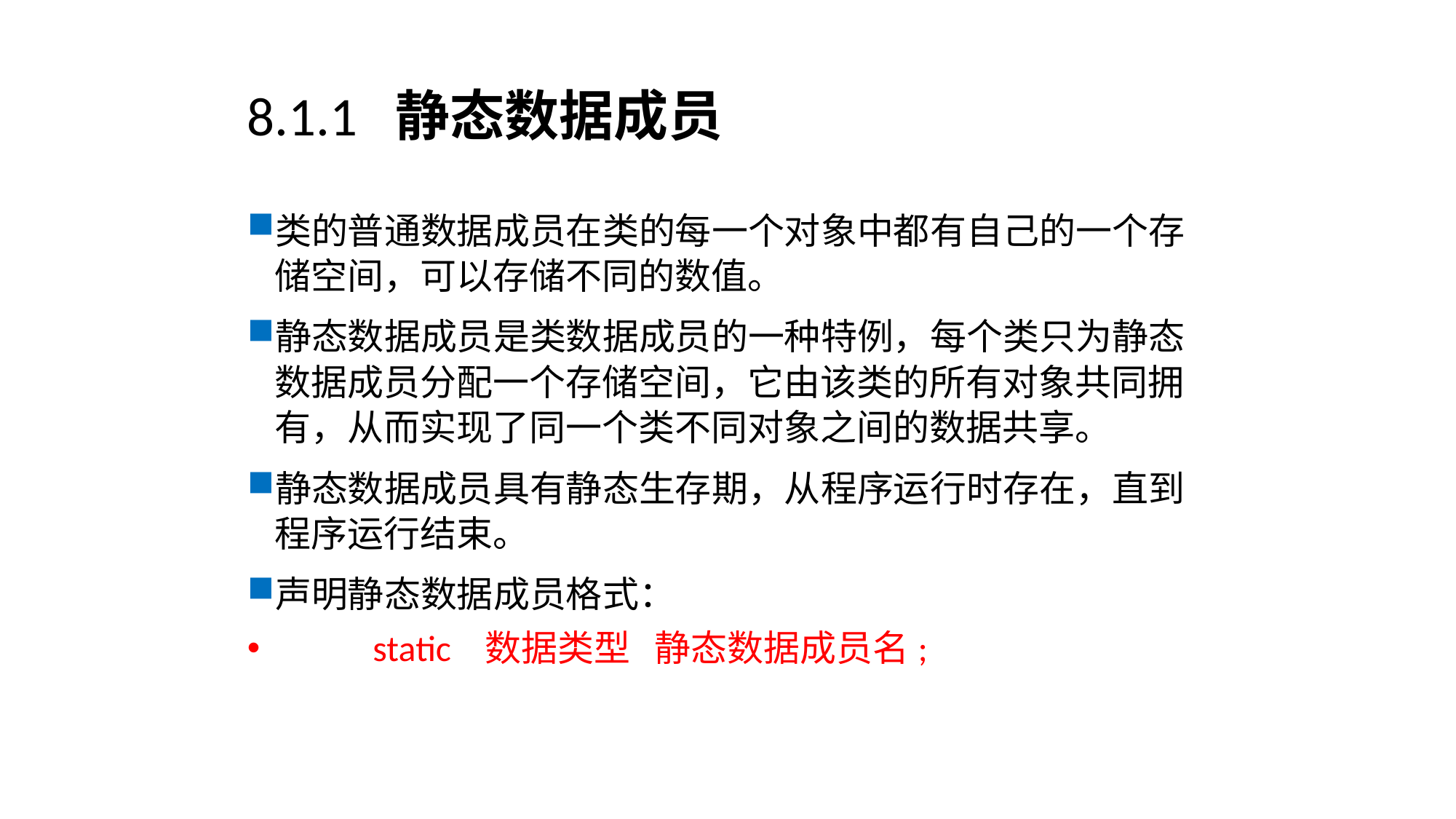

# 8.1.1  静态数据成员
类的普通数据成员在类的每一个对象中都有自己的一个存储空间，可以存储不同的数值。
静态数据成员是类数据成员的一种特例，每个类只为静态数据成员分配一个存储空间，它由该类的所有对象共同拥有，从而实现了同一个类不同对象之间的数据共享。
静态数据成员具有静态生存期，从程序运行时存在，直到程序运行结束。
声明静态数据成员格式：
            static   数据类型   静态数据成员名;